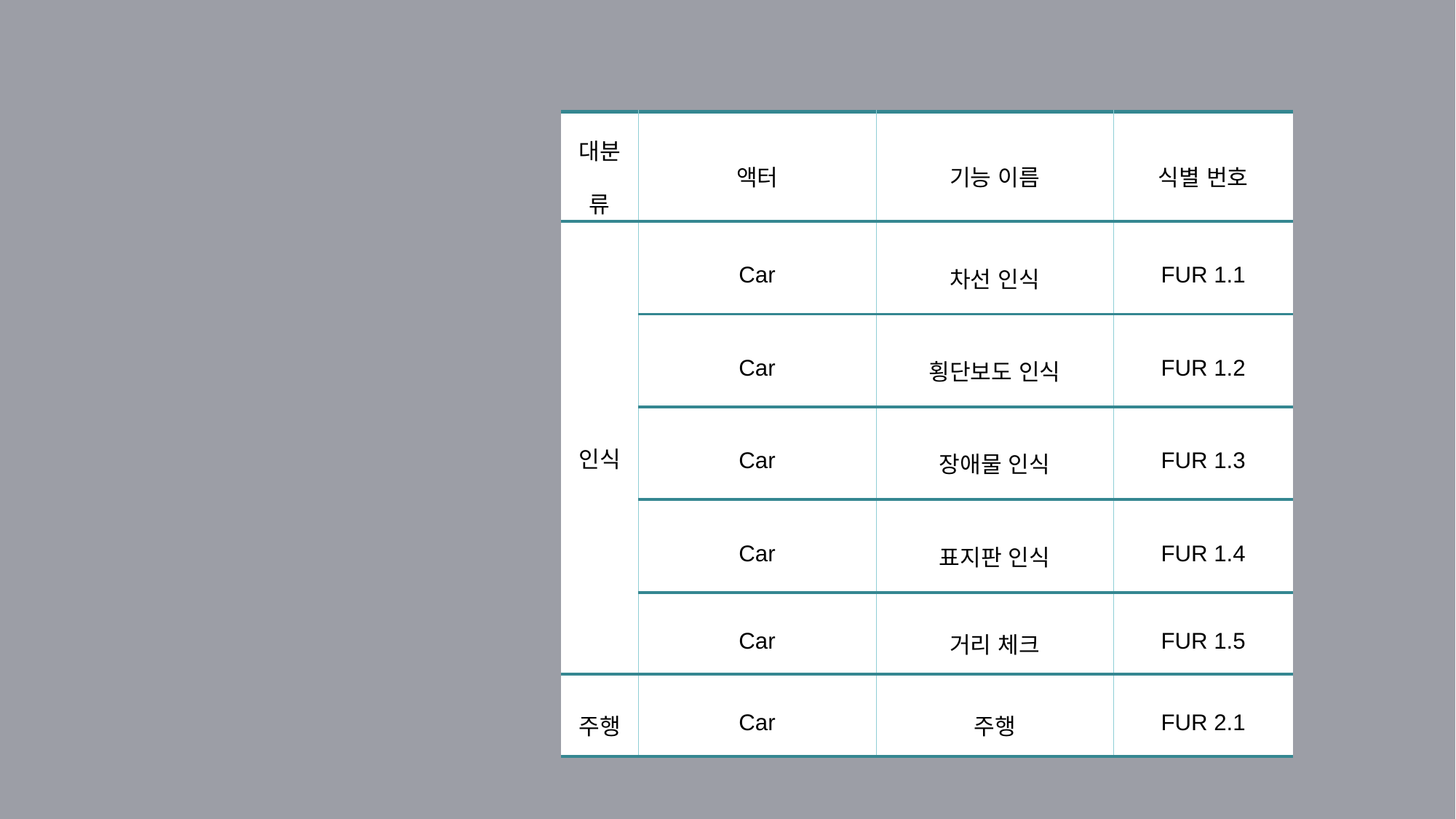

기능 리스트
| 대분류 | 액터 | 기능 이름 | 식별 번호 |
| --- | --- | --- | --- |
| 인식 | Car | 차선 인식 | FUR 1.1 |
|  | Car | 횡단보도 인식 | FUR 1.2 |
|  | Car | 장애물 인식 | FUR 1.3 |
|  | Car | 표지판 인식 | FUR 1.4 |
|  | Car | 거리 체크 | FUR 1.5 |
| 주행 | Car | 주행 | FUR 2.1 |

2 기능 요구사항